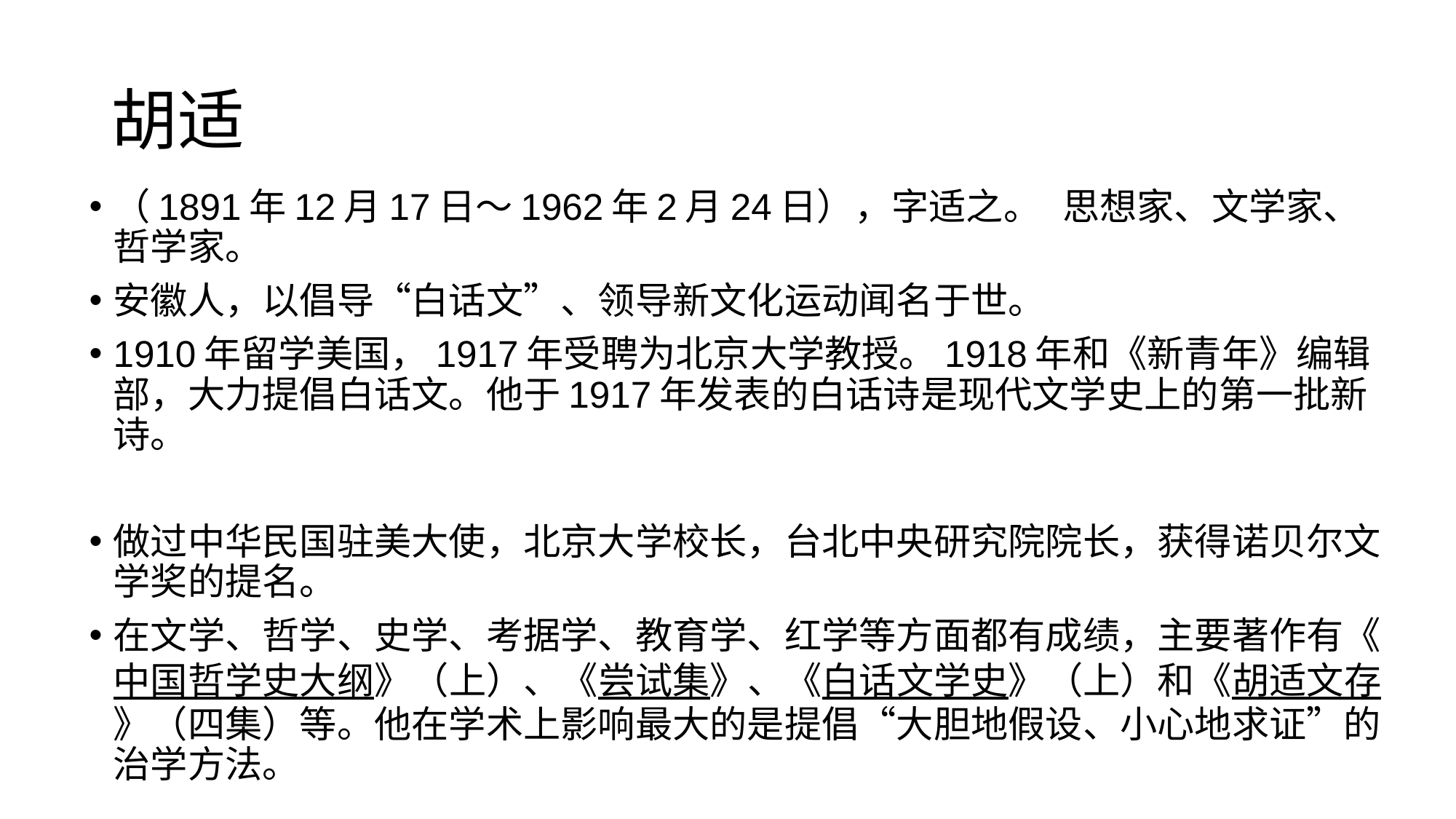

# 胡适
（1891年12月17日～1962年2月24日），字适之。   思想家、文学家、哲学家。
安徽人，以倡导“白话文”、领导新文化运动闻名于世。
1910年留学美国，1917年受聘为北京大学教授。1918年和《新青年》编辑部，大力提倡白话文。他于1917年发表的白话诗是现代文学史上的第一批新诗。

做过中华民国驻美大使，北京大学校长，台北中央研究院院长，获得诺贝尔文学奖的提名。
在文学、哲学、史学、考据学、教育学、红学等方面都有成绩，主要著作有《中国哲学史大纲》（上）、《尝试集》、《白话文学史》（上）和《胡适文存》（四集）等。他在学术上影响最大的是提倡“大胆地假设、小心地求证”的治学方法。